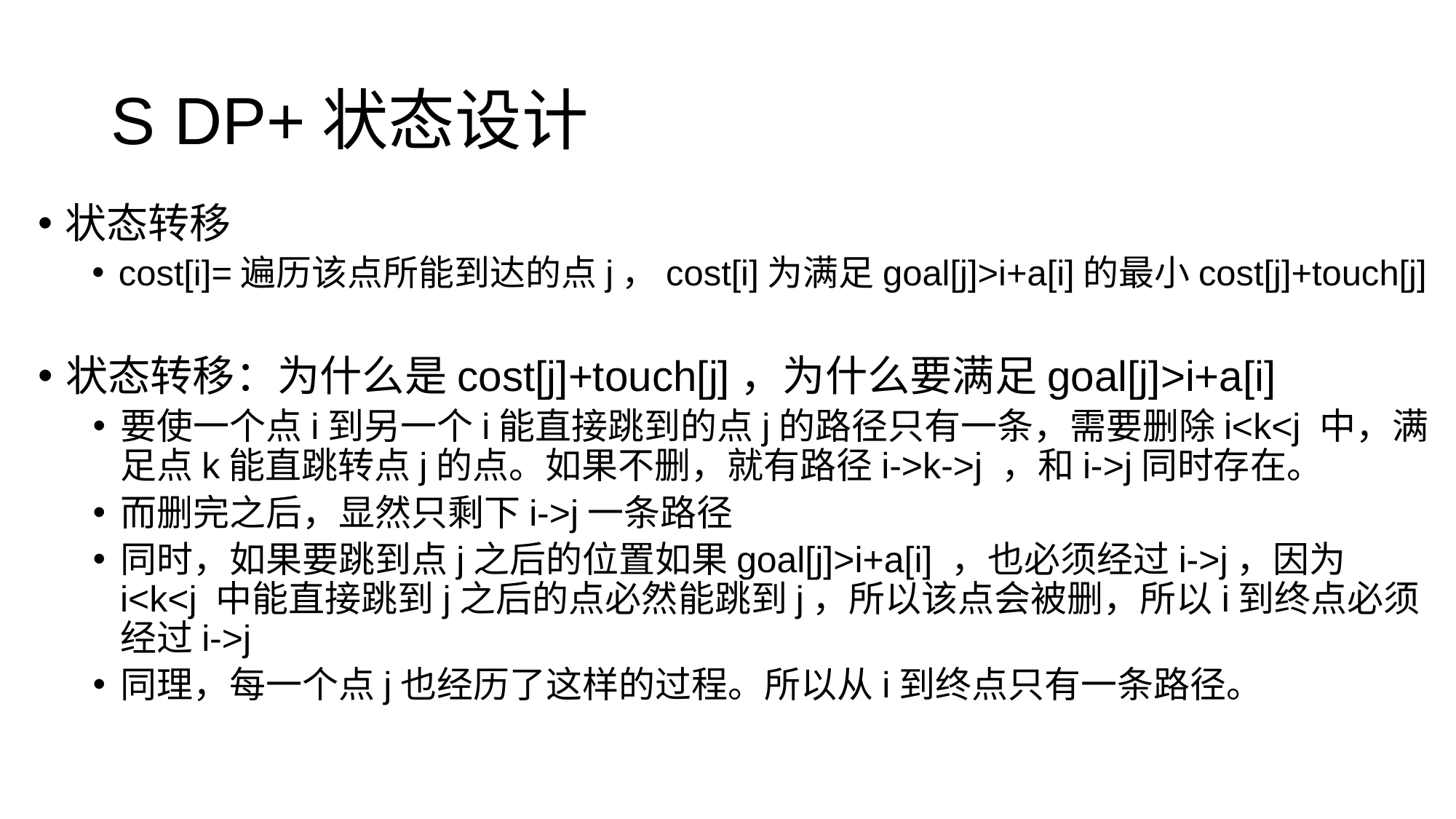

# S DP+状态设计
状态转移
cost[i]=遍历该点所能到达的点j，cost[i]为满足goal[j]>i+a[i]的最小cost[j]+touch[j]
状态转移：为什么是cost[j]+touch[j]，为什么要满足goal[j]>i+a[i]
要使一个点i到另一个i能直接跳到的点j的路径只有一条，需要删除i<k<j 中，满足点k能直跳转点j的点。如果不删，就有路径i->k->j ，和i->j同时存在。
而删完之后，显然只剩下i->j一条路径
同时，如果要跳到点j之后的位置如果goal[j]>i+a[i] ，也必须经过i->j，因为i<k<j 中能直接跳到j之后的点必然能跳到j，所以该点会被删，所以i到终点必须经过i->j
同理，每一个点j也经历了这样的过程。所以从i到终点只有一条路径。